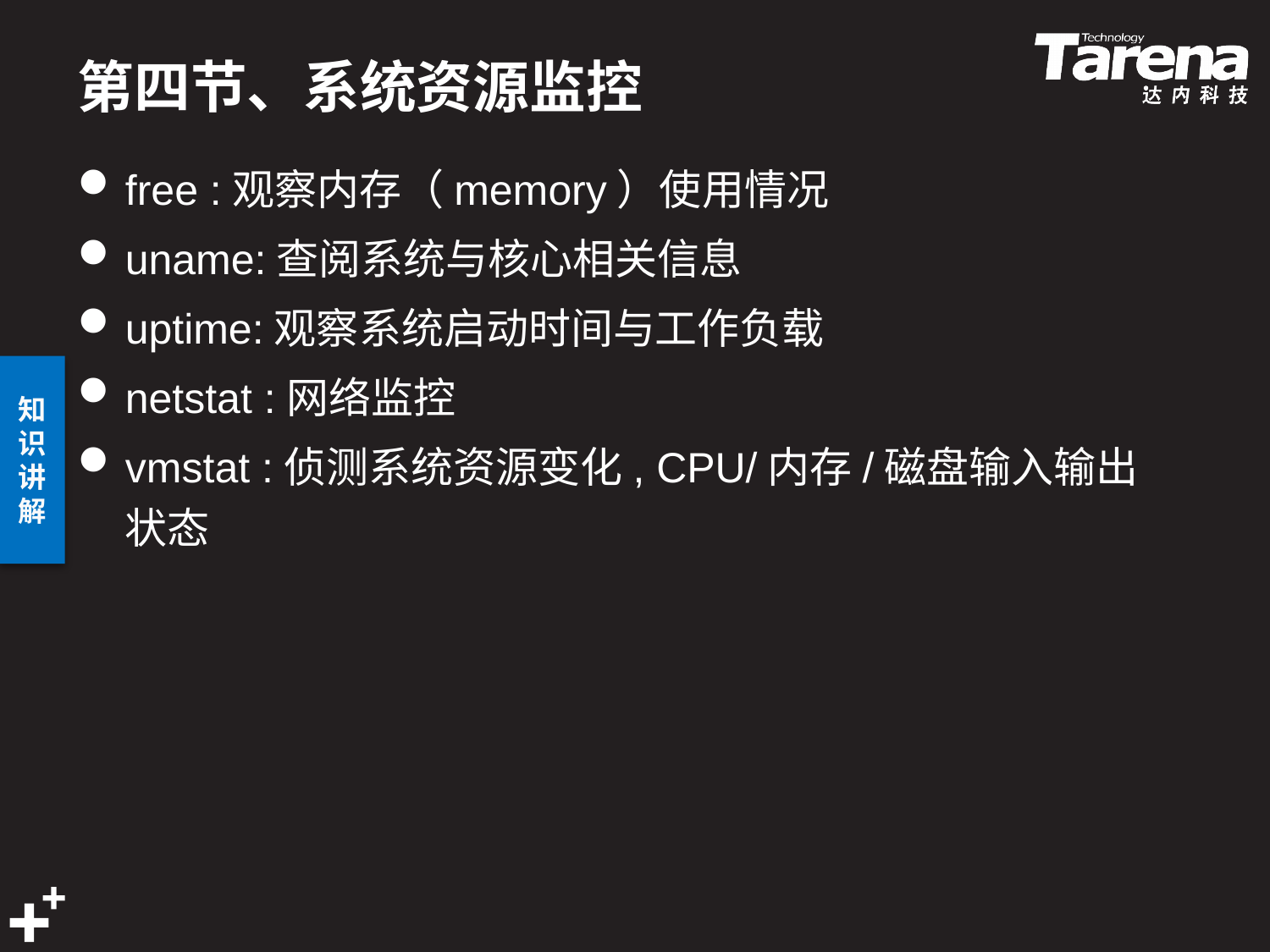

# 第四节、系统资源监控
free :观察内存（memory）使用情况
uname:查阅系统与核心相关信息
uptime:观察系统启动时间与工作负载
netstat :网络监控
vmstat :侦测系统资源变化, CPU/内存/磁盘输入输出状态

